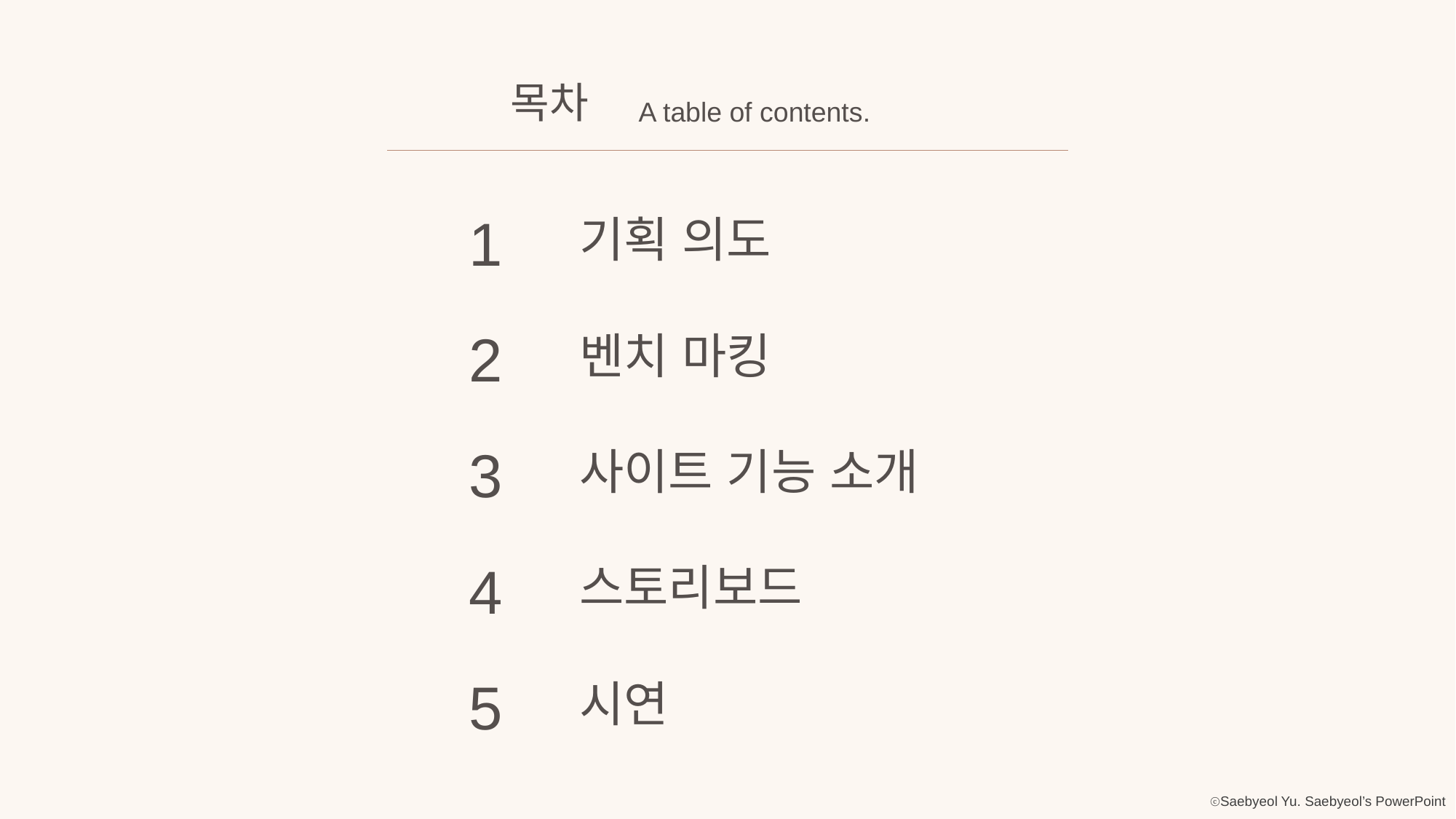

목차
A table of contents.
1
기획 의도
2
벤치 마킹
3
사이트 기능 소개
4
스토리보드
5
시연